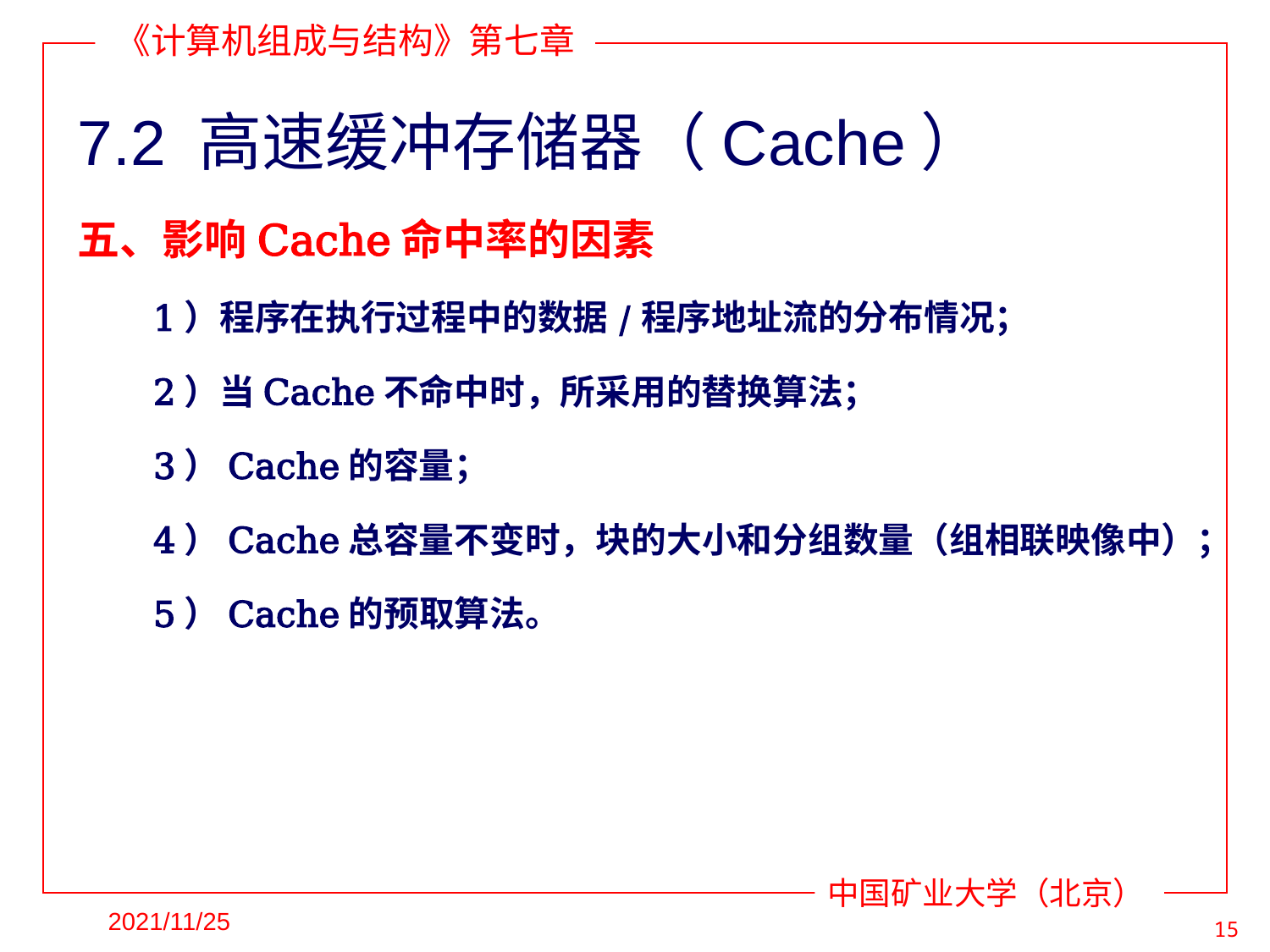

# 7.2 高速缓冲存储器（Cache）
五、影响Cache命中率的因素
1）程序在执行过程中的数据/程序地址流的分布情况；
2）当Cache不命中时，所采用的替换算法；
3）Cache的容量；
4）Cache总容量不变时，块的大小和分组数量（组相联映像中）；
5）Cache的预取算法。
2021/11/25